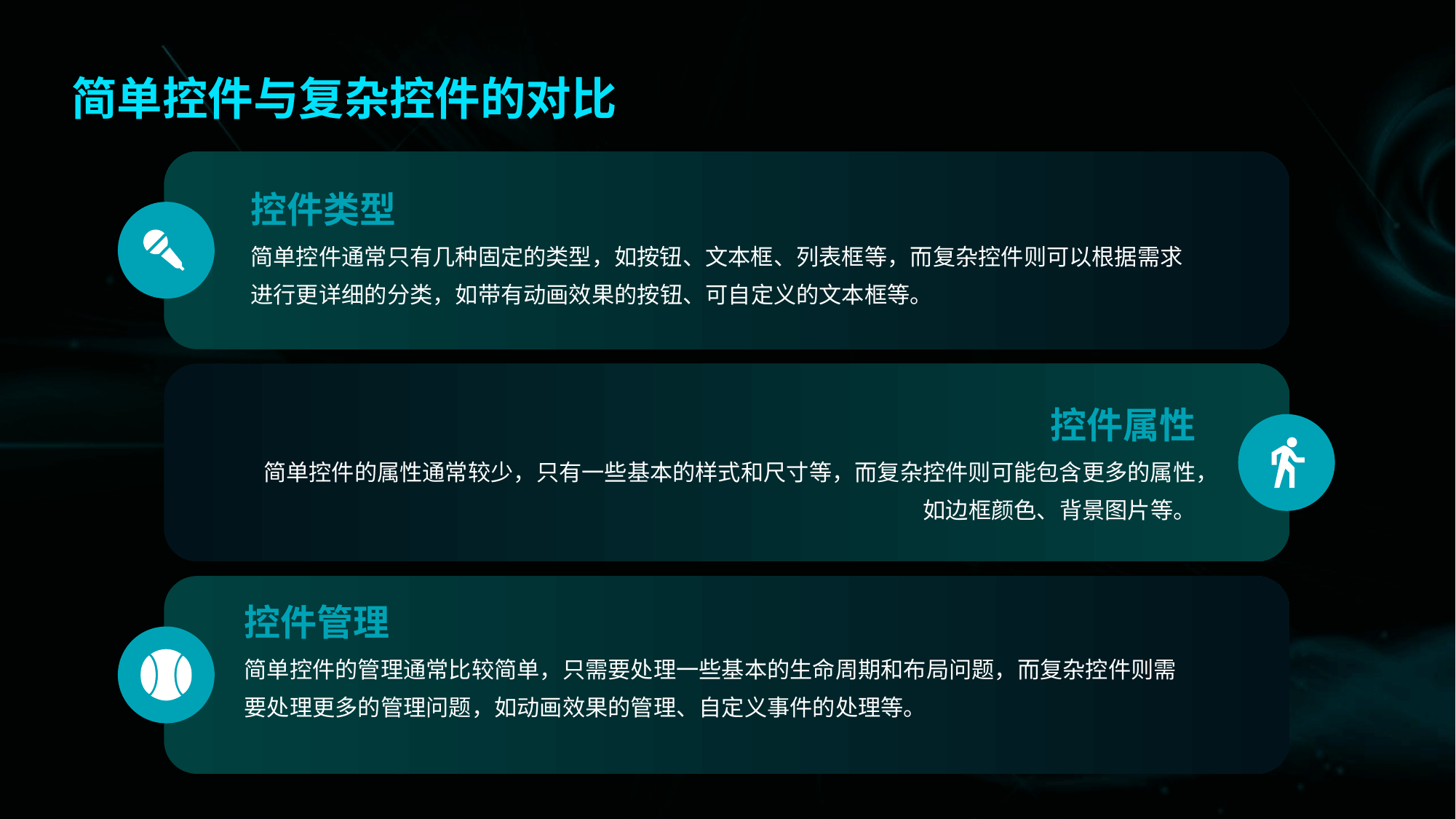

简单控件与复杂控件的对比

控件类型

简单控件通常只有几种固定的类型，如按钮、文本框、列表框等，而复杂控件则可以根据需求进行更详细的分类，如带有动画效果的按钮、可自定义的文本框等。

控件属性

简单控件的属性通常较少，只有一些基本的样式和尺寸等，而复杂控件则可能包含更多的属性，如边框颜色、背景图片等。

控件管理

简单控件的管理通常比较简单，只需要处理一些基本的生命周期和布局问题，而复杂控件则需要处理更多的管理问题，如动画效果的管理、自定义事件的处理等。